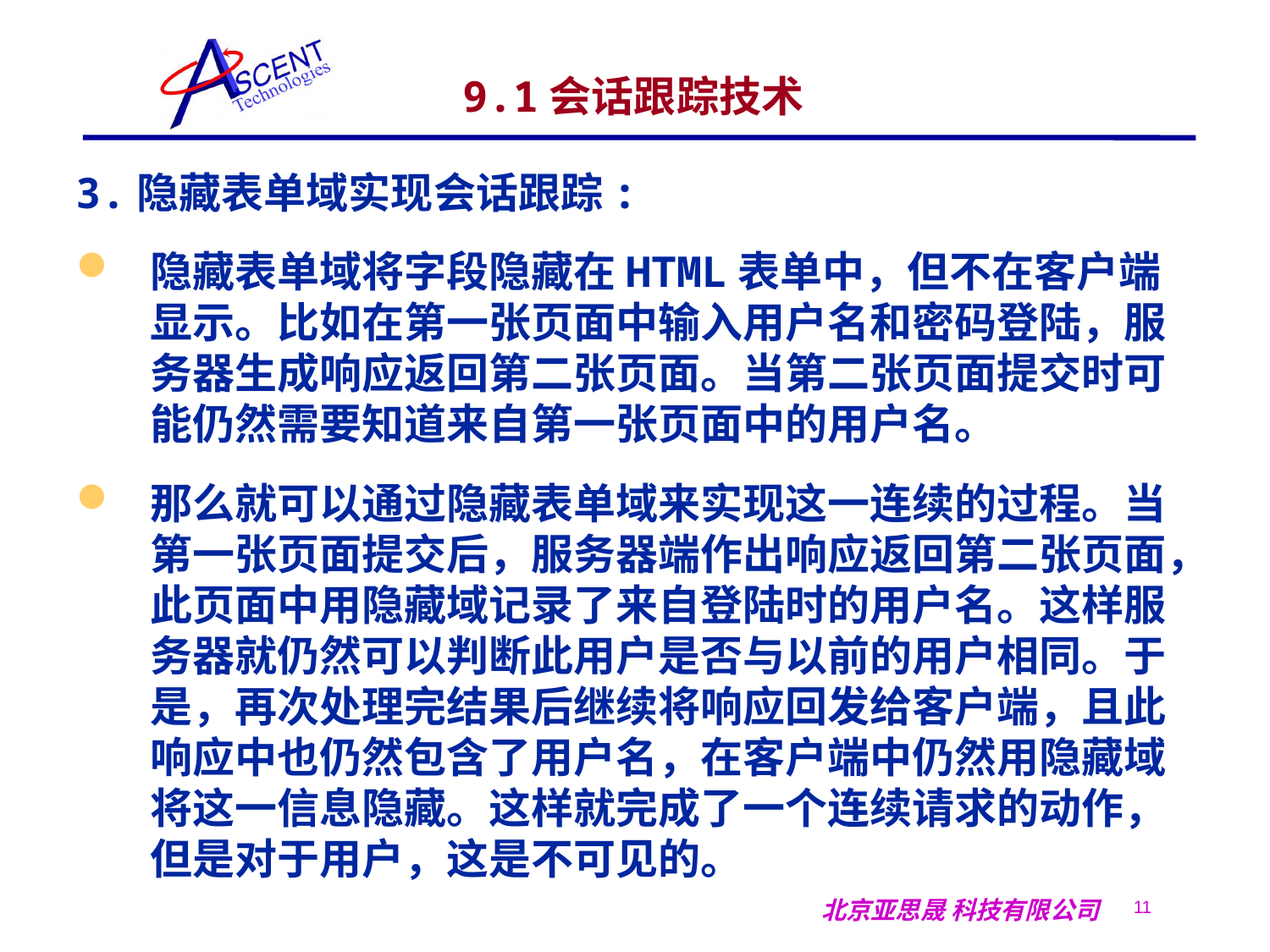

# 9.1会话跟踪技术
3.隐藏表单域实现会话跟踪:
隐藏表单域将字段隐藏在HTML表单中，但不在客户端显示。比如在第一张页面中输入用户名和密码登陆，服务器生成响应返回第二张页面。当第二张页面提交时可能仍然需要知道来自第一张页面中的用户名。
那么就可以通过隐藏表单域来实现这一连续的过程。当第一张页面提交后，服务器端作出响应返回第二张页面，此页面中用隐藏域记录了来自登陆时的用户名。这样服务器就仍然可以判断此用户是否与以前的用户相同。于是，再次处理完结果后继续将响应回发给客户端，且此响应中也仍然包含了用户名，在客户端中仍然用隐藏域将这一信息隐藏。这样就完成了一个连续请求的动作，但是对于用户，这是不可见的。